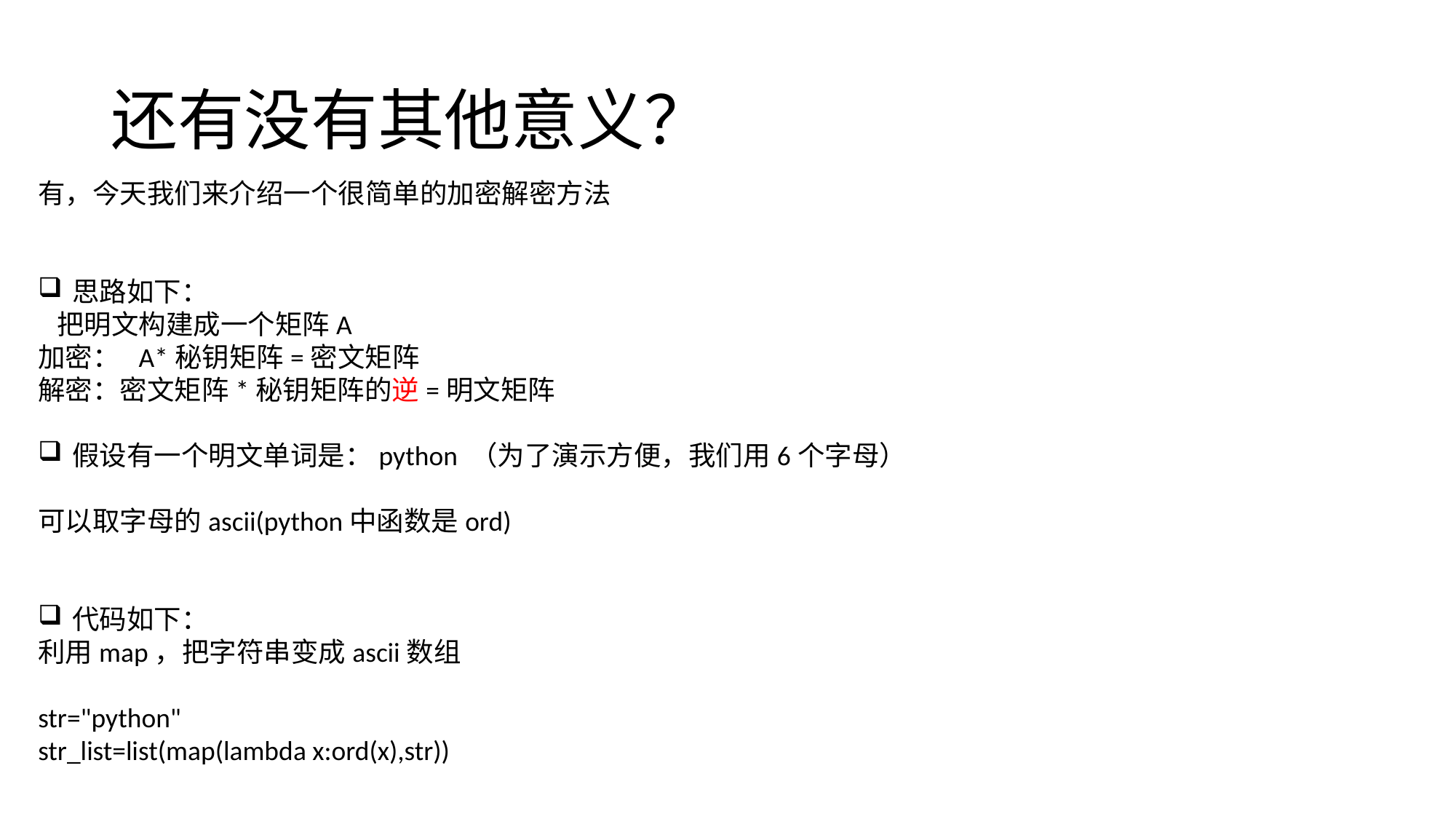

# 还有没有其他意义？
有，今天我们来介绍一个很简单的加密解密方法

思路如下：
  把明文构建成一个矩阵A
加密：  A*秘钥矩阵=密文矩阵
解密：密文矩阵*秘钥矩阵的逆=明文矩阵

假设有一个明文单词是：python （为了演示方便，我们用6个字母）

可以取字母的ascii(python中函数是ord)

代码如下：
利用map，把字符串变成ascii数组

str="python"
str_list=list(map(lambda x:ord(x),str))